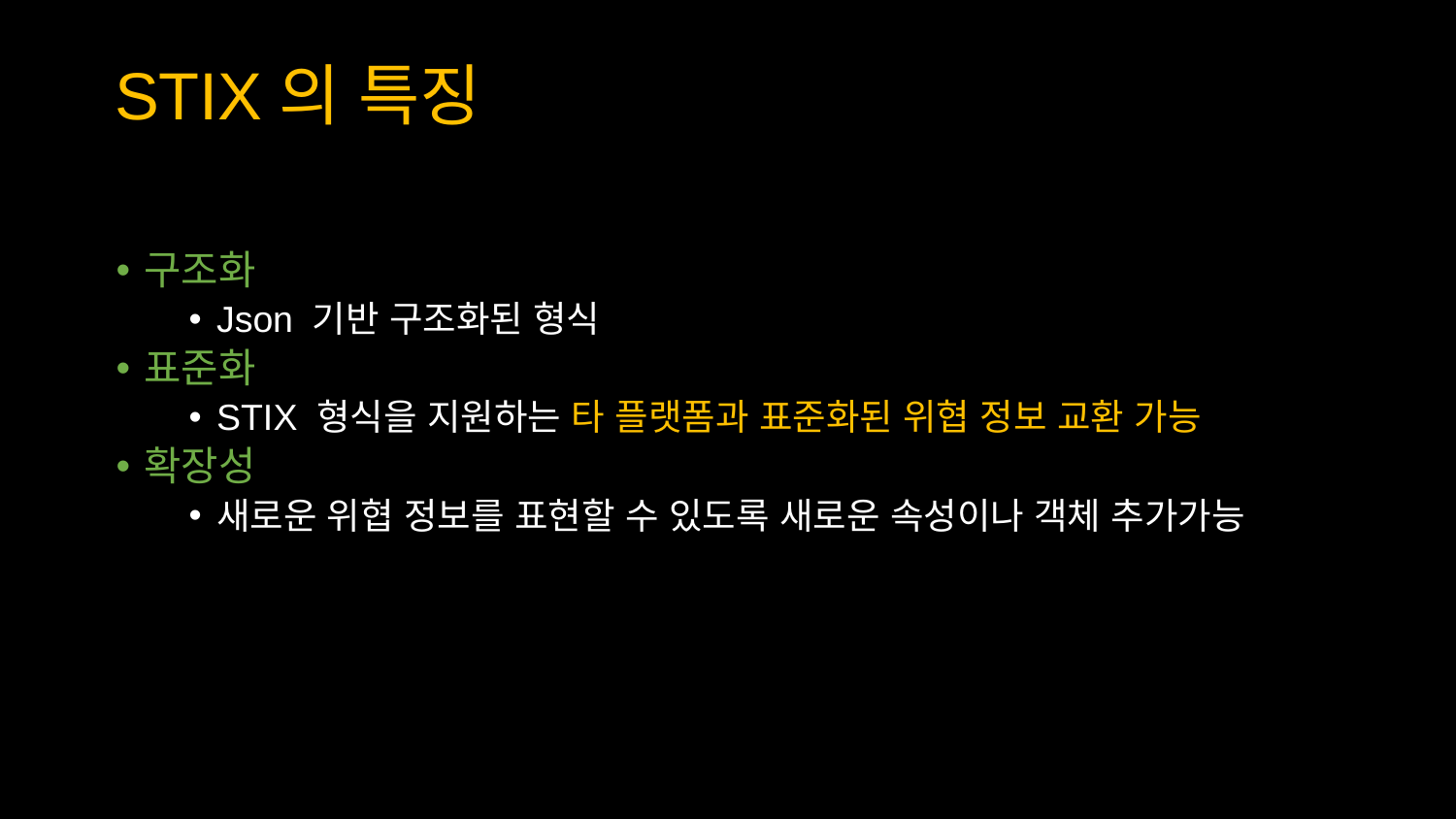

# STIX의 특징
구조화
Json 기반 구조화된 형식
표준화
STIX 형식을 지원하는 타 플랫폼과 표준화된 위협 정보 교환 가능
확장성
새로운 위협 정보를 표현할 수 있도록 새로운 속성이나 객체 추가가능